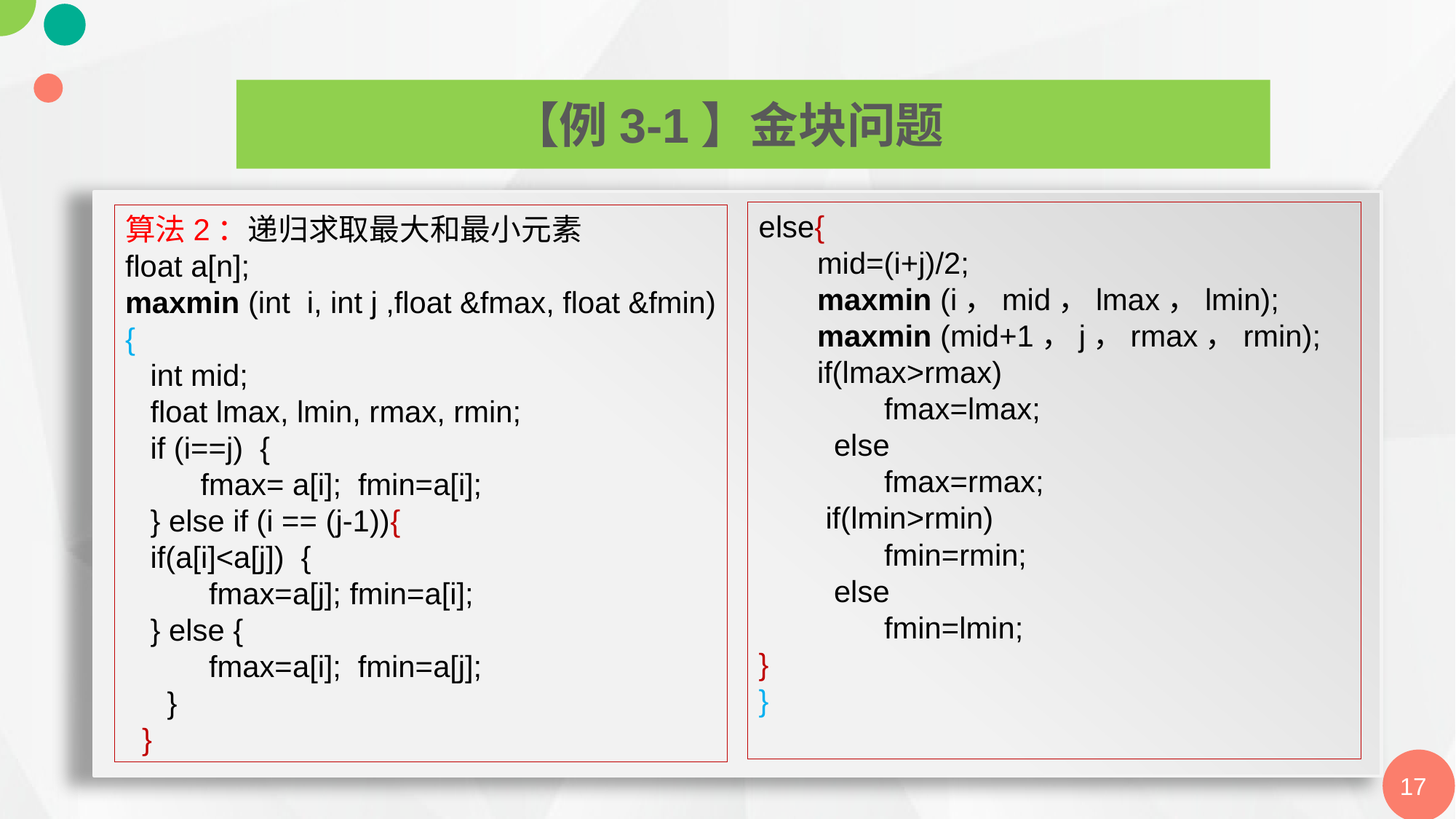

else{
       mid=(i+j)/2;
       maxmin (i，mid，lmax，lmin);
       maxmin (mid+1，j，rmax，rmin);
       if(lmax>rmax)
               fmax=lmax;
         else
               fmax=rmax;
        if(lmin>rmin)
               fmin=rmin;
         else
               fmin=lmin;
}
}

算法2：递归求取最大和最小元素
float a[n];
maxmin (int  i, int j ,float &fmax, float &fmin)
{
   int mid;
   float lmax, lmin, rmax, rmin;
   if (i==j)  {
         fmax= a[i];  fmin=a[i];
   } else if (i == (j-1)){
   if(a[i]<a[j])  {
          fmax=a[j]; fmin=a[i];
   } else {
          fmax=a[i];  fmin=a[j];
     }
  }
【例3-1】金块问题